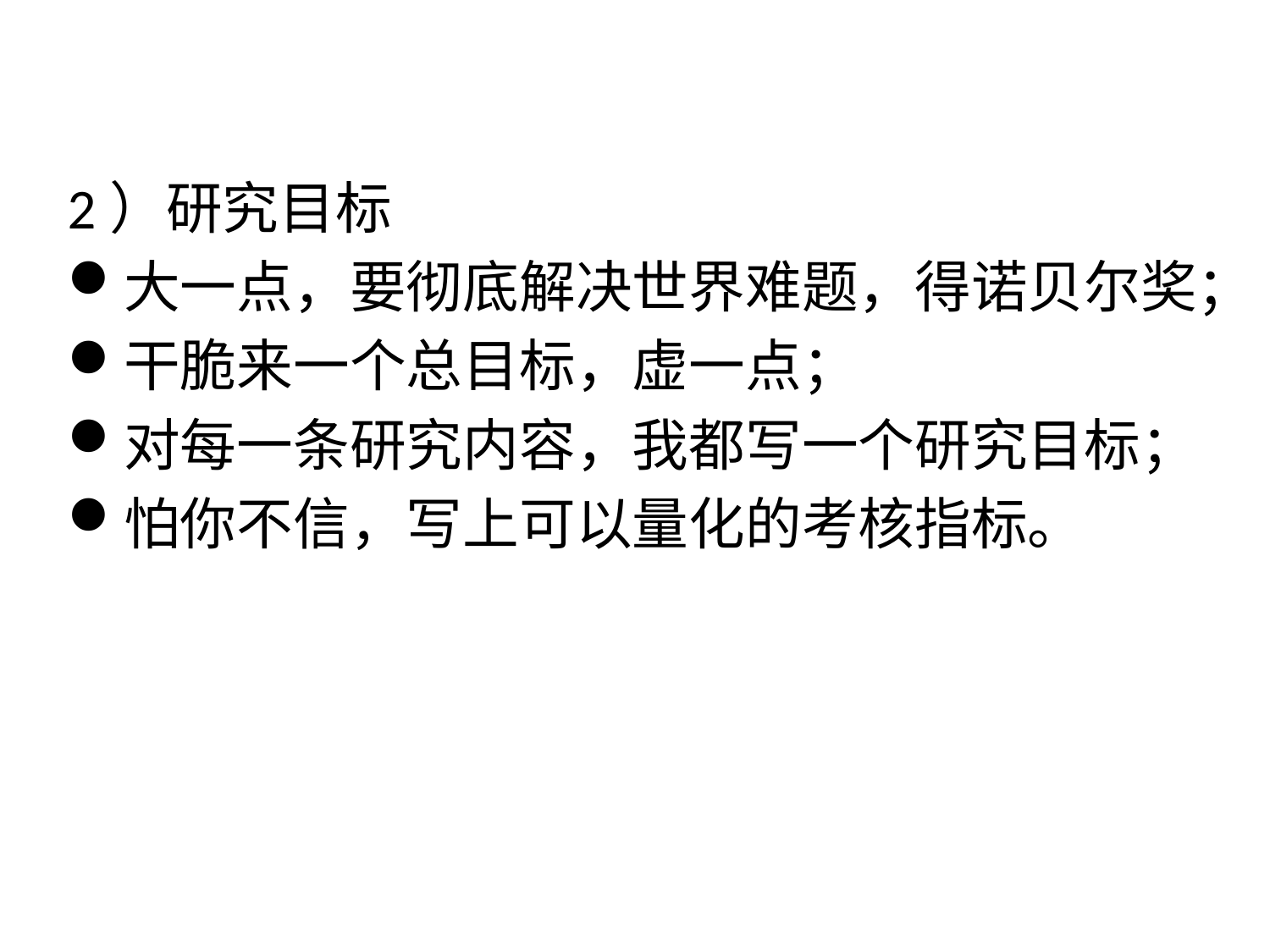

2）研究目标
大一点，要彻底解决世界难题，得诺贝尔奖；
干脆来一个总目标，虚一点；
对每一条研究内容，我都写一个研究目标；
怕你不信，写上可以量化的考核指标。